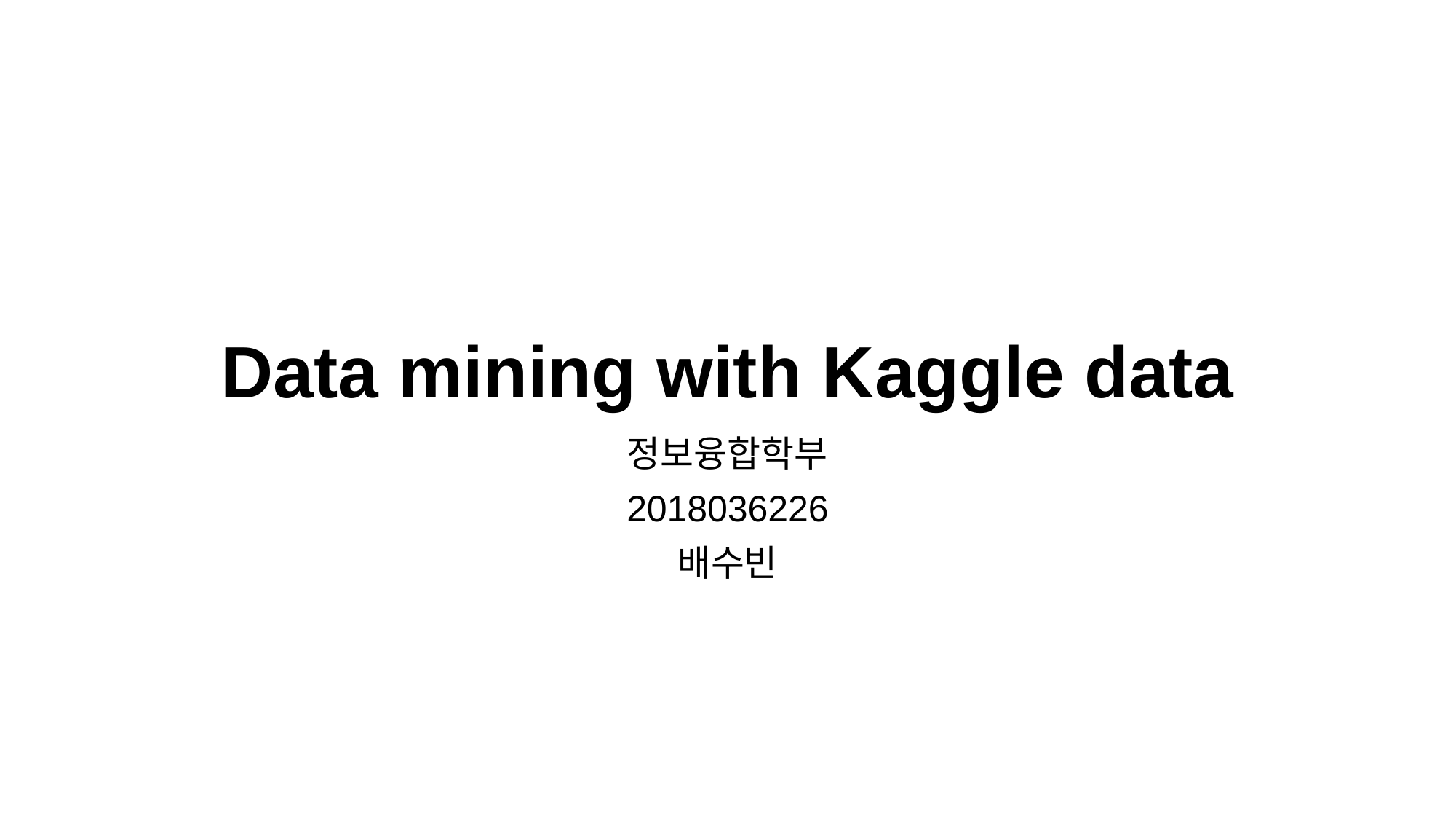

# Data mining with Kaggle data
정보융합학부
2018036226
배수빈